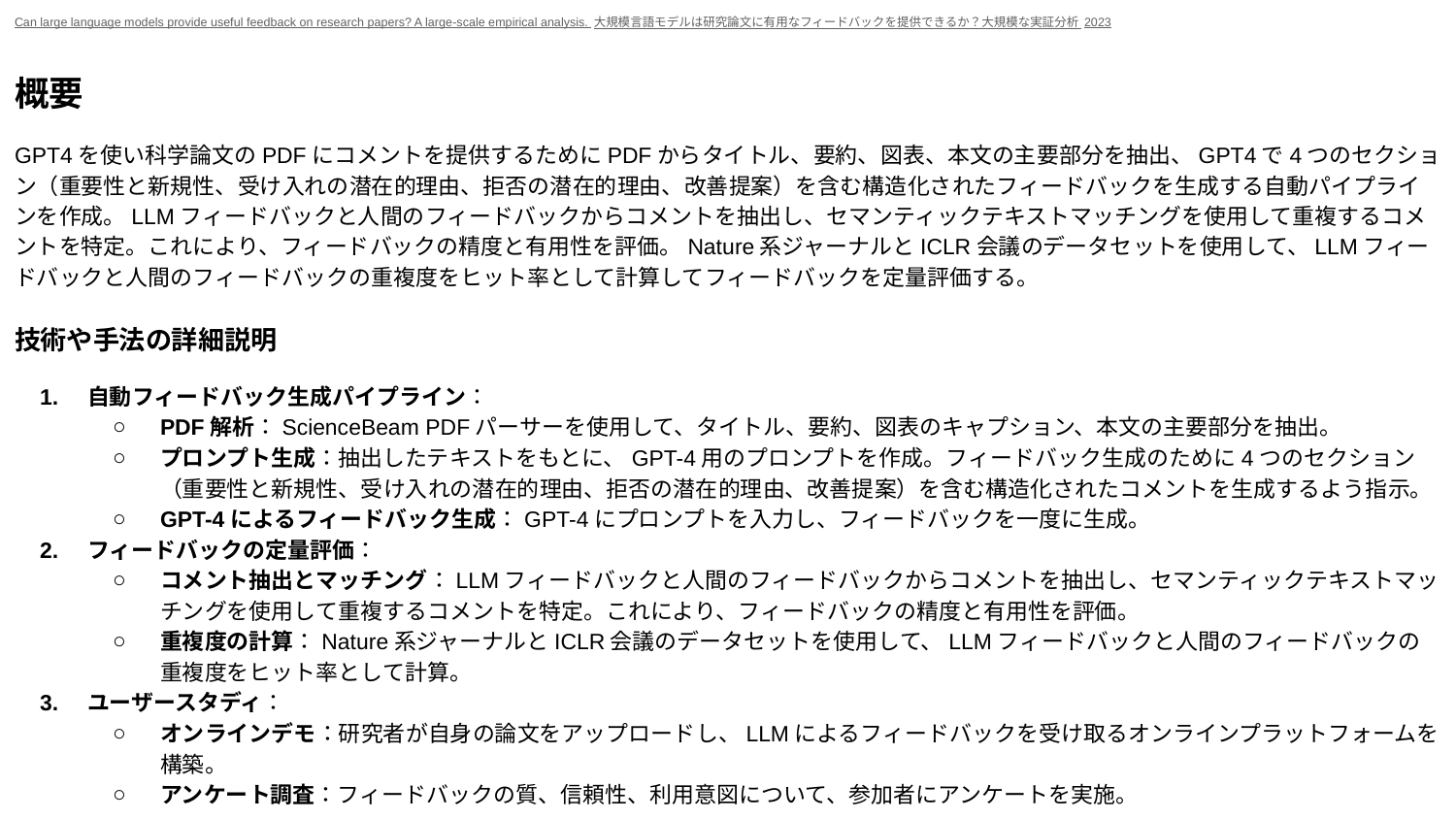

Can large language models provide useful feedback on research papers? A large-scale empirical analysis. 大規模言語モデルは研究論文に有用なフィードバックを提供できるか？大規模な実証分析 2023
概要
GPT4を使い科学論文のPDFにコメントを提供するためにPDFからタイトル、要約、図表、本文の主要部分を抽出、GPT4で4つのセクション（重要性と新規性、受け入れの潜在的理由、拒否の潜在的理由、改善提案）を含む構造化されたフィードバックを生成する自動パイプラインを作成。LLMフィードバックと人間のフィードバックからコメントを抽出し、セマンティックテキストマッチングを使用して重複するコメントを特定。これにより、フィードバックの精度と有用性を評価。Nature系ジャーナルとICLR会議のデータセットを使用して、LLMフィードバックと人間のフィードバックの重複度をヒット率として計算してフィードバックを定量評価する。
技術や手法の詳細説明
自動フィードバック生成パイプライン：
PDF解析：ScienceBeam PDFパーサーを使用して、タイトル、要約、図表のキャプション、本文の主要部分を抽出。
プロンプト生成：抽出したテキストをもとに、GPT-4用のプロンプトを作成。フィードバック生成のために4つのセクション（重要性と新規性、受け入れの潜在的理由、拒否の潜在的理由、改善提案）を含む構造化されたコメントを生成するよう指示。
GPT-4によるフィードバック生成：GPT-4にプロンプトを入力し、フィードバックを一度に生成。
フィードバックの定量評価：
コメント抽出とマッチング：LLMフィードバックと人間のフィードバックからコメントを抽出し、セマンティックテキストマッチングを使用して重複するコメントを特定。これにより、フィードバックの精度と有用性を評価。
重複度の計算：Nature系ジャーナルとICLR会議のデータセットを使用して、LLMフィードバックと人間のフィードバックの重複度をヒット率として計算。
ユーザースタディ：
オンラインデモ：研究者が自身の論文をアップロードし、LLMによるフィードバックを受け取るオンラインプラットフォームを構築。
アンケート調査：フィードバックの質、信頼性、利用意図について、参加者にアンケートを実施。
使用用途
この技術は、特に以下のような場面で有用です：
初期段階の論文執筆：正式なピアレビューを受ける前に、研究者が自身の論文を改善するためのフィードバックを迅速に得る。
リソースが限られた環境：高品質なピアレビューを受ける機会が少ない研究者にとって、LLMフィードバックが貴重な補完的リソースとなる。